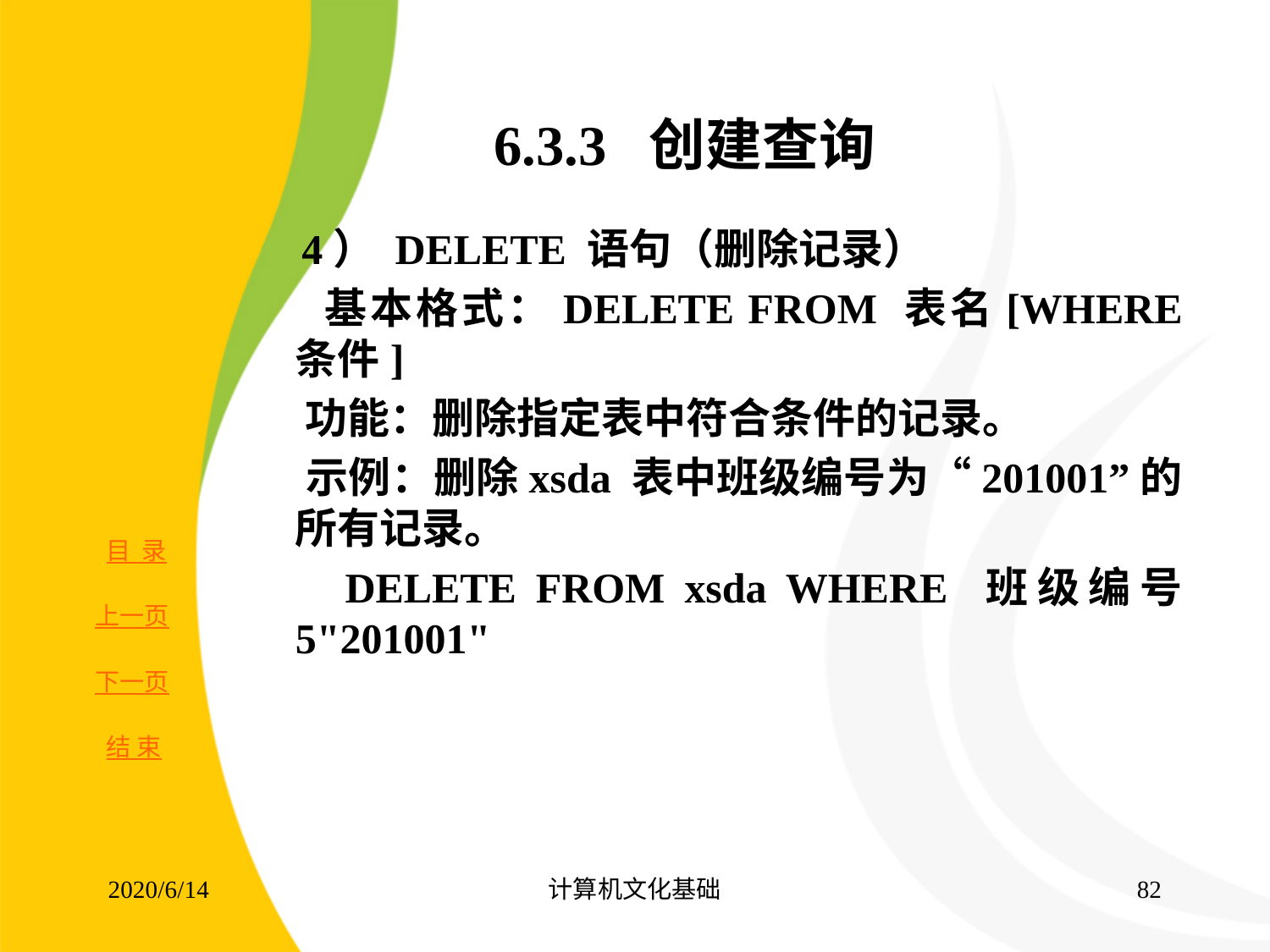

# 6.3.3  创建查询
                 4） DELETE 语句（删除记录）
     基本格式：DELETE FROM 表名[WHERE 条件]
     功能：删除指定表中符合条件的记录。
     示例：删除xsda 表中班级编号为“201001”的所有记录。
     DELETE FROM xsda WHERE 班级编号 5"201001"
2020/6/14
计算机文化基础
82